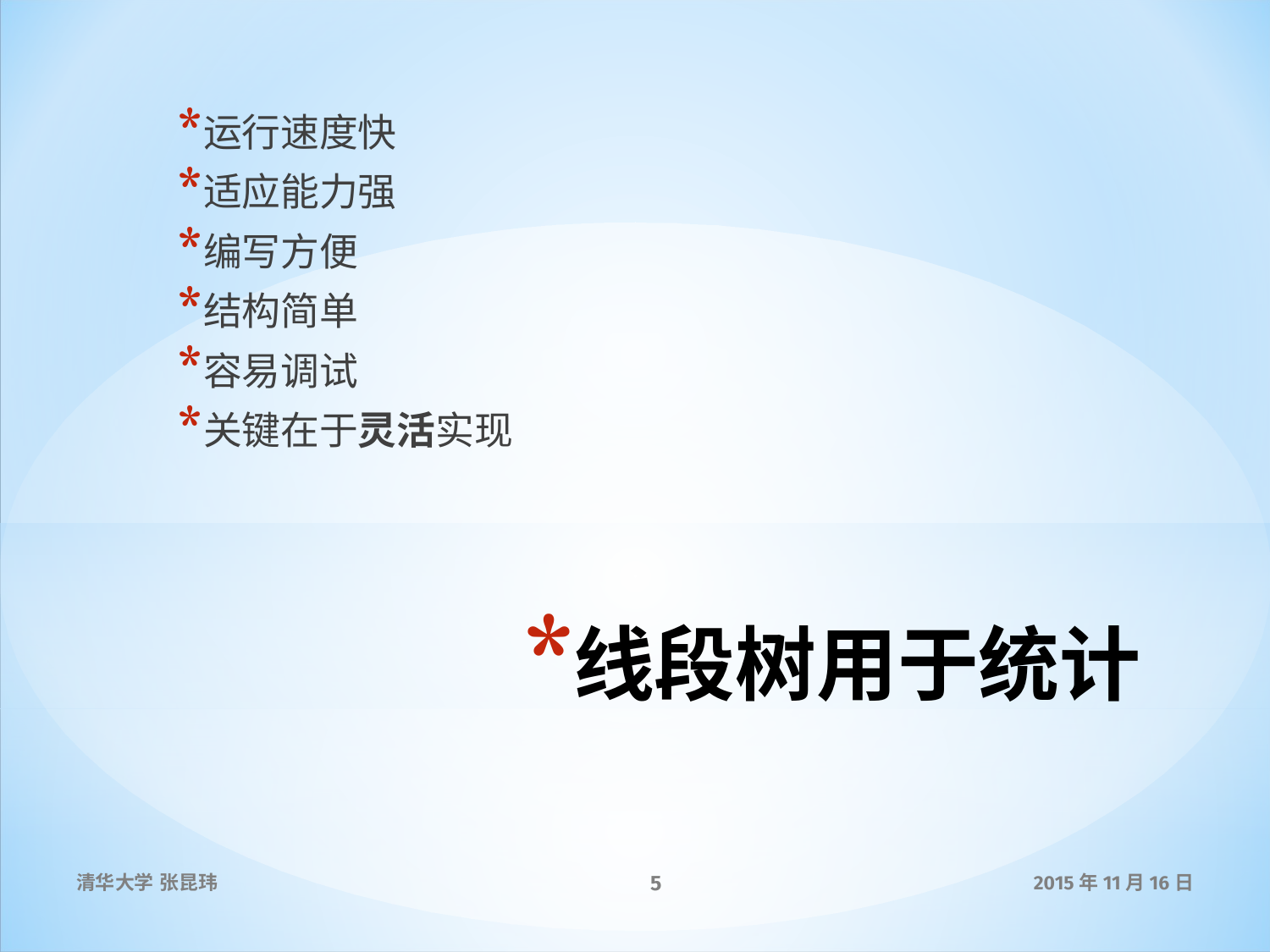

运行速度快
适应能力强
编写方便
结构简单
容易调试
关键在于灵活实现
# 线段树用于统计
清华大学 张昆玮
5
2015年11月16日